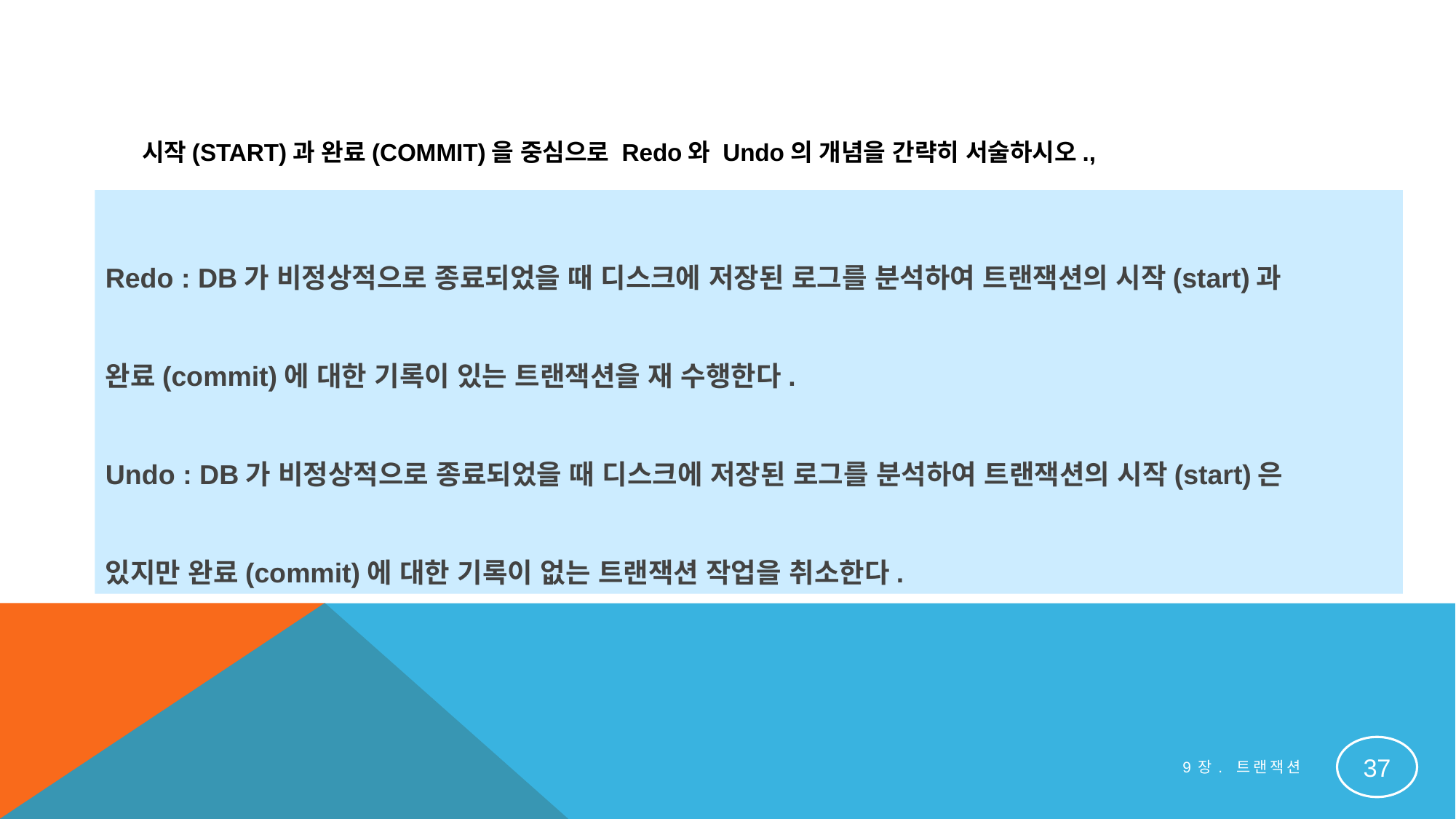

#
시작(START)과 완료(COMMIT)을 중심으로 Redo와 Undo의 개념을 간략히 서술하시오.,
Redo : DB가 비정상적으로 종료되었을 때 디스크에 저장된 로그를 분석하여 트랜잭션의 시작(start)과
완료(commit)에 대한 기록이 있는 트랜잭션을 재 수행한다.
Undo : DB가 비정상적으로 종료되었을 때 디스크에 저장된 로그를 분석하여 트랜잭션의 시작(start)은
있지만 완료(commit)에 대한 기록이 없는 트랜잭션 작업을 취소한다.
37
9장. 트랜잭션